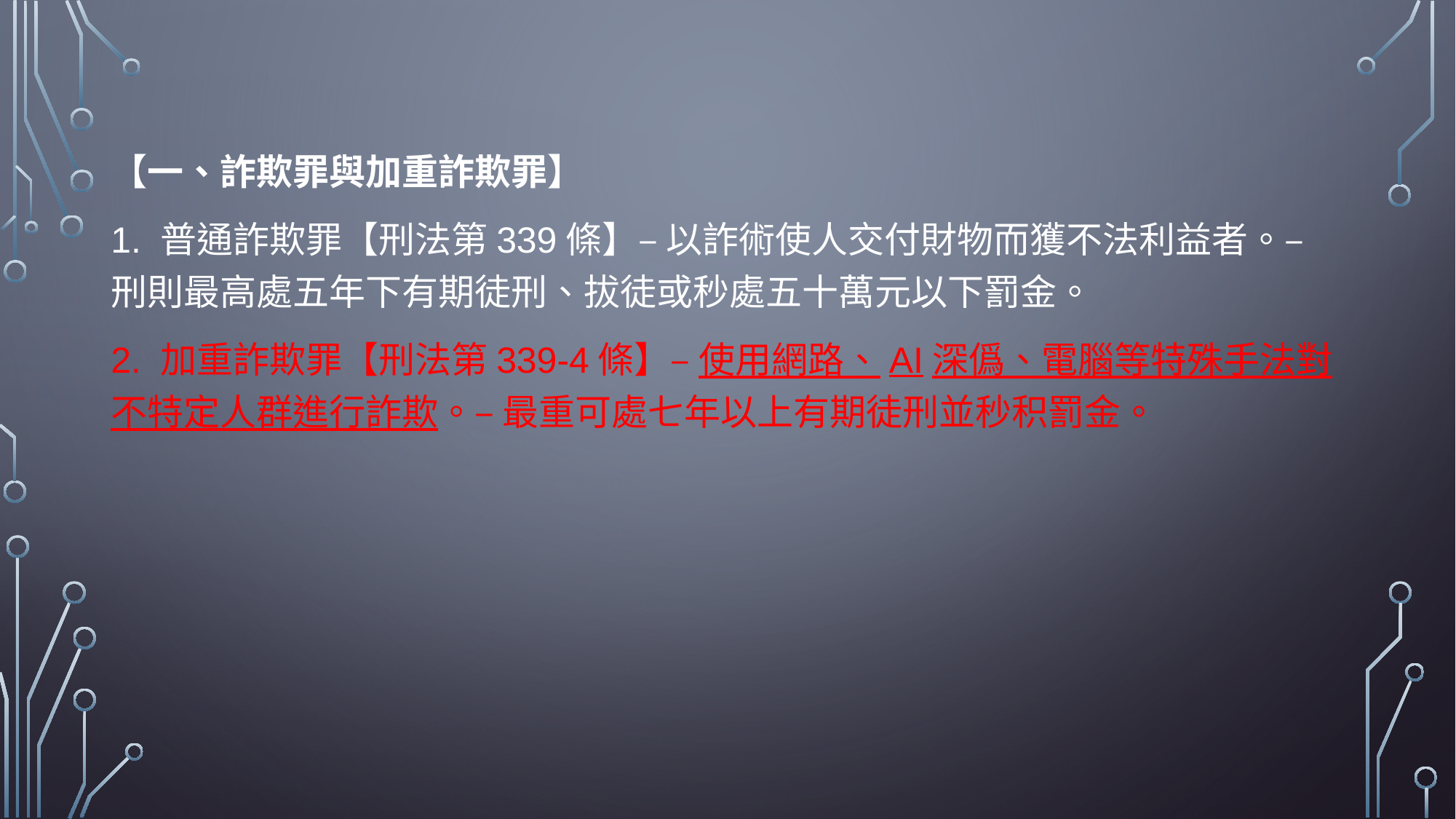

【一、詐欺罪與加重詐欺罪】
1. 普通詐欺罪【刑法第339條】– 以詐術使人交付財物而獲不法利益者。– 刑則最高處五年下有期徒刑、拔徒或秒處五十萬元以下罰金。
2. 加重詐欺罪【刑法第339-4條】– 使用網路、AI深僞、電腦等特殊手法對不特定人群進行詐欺。– 最重可處七年以上有期徒刑並秒积罰金。